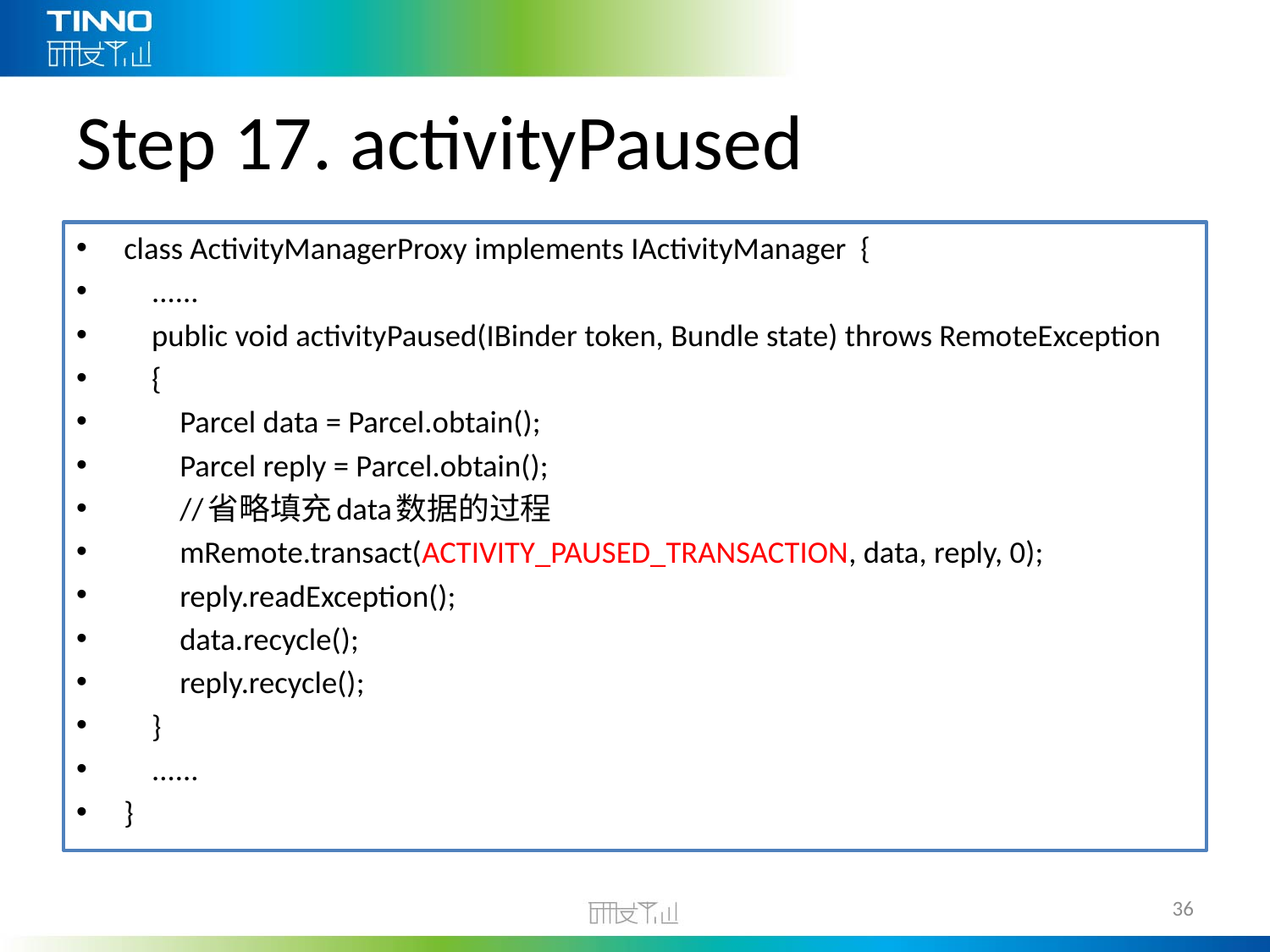

# Step 17. activityPaused
class ActivityManagerProxy implements IActivityManager  {
    ......
    public void activityPaused(IBinder token, Bundle state) throws RemoteException
    {
        Parcel data = Parcel.obtain();
        Parcel reply = Parcel.obtain();
        //省略填充data数据的过程
        mRemote.transact(ACTIVITY_PAUSED_TRANSACTION, data, reply, 0);
        reply.readException();
        data.recycle();
        reply.recycle();
    }
    ......
}

36